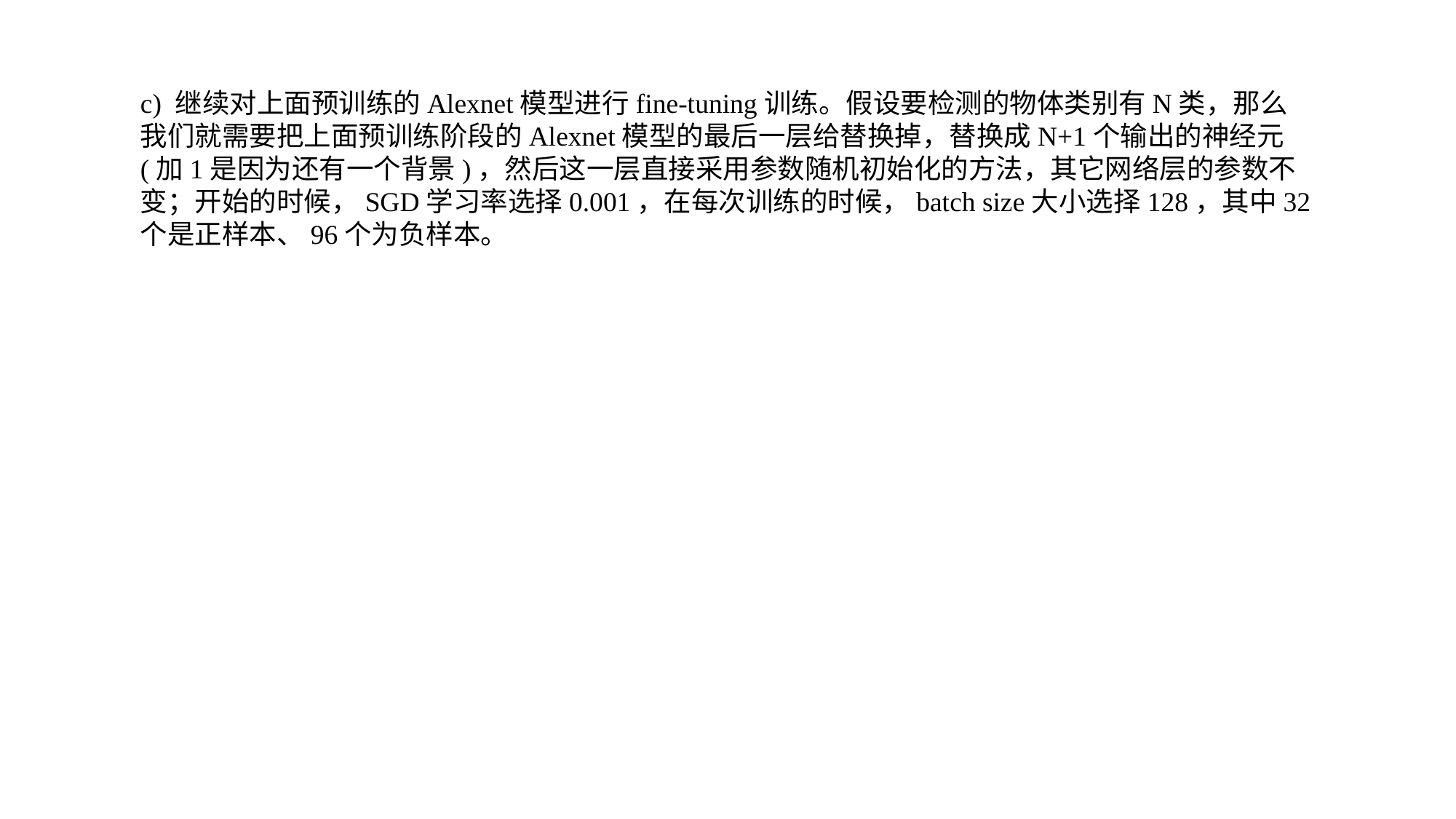

c) 继续对上面预训练的Alexnet模型进行fine-tuning训练。假设要检测的物体类别有N类，那么我们就需要把上面预训练阶段的Alexnet模型的最后一层给替换掉，替换成N+1个输出的神经元(加1是因为还有一个背景)，然后这一层直接采用参数随机初始化的方法，其它网络层的参数不变；开始的时候，SGD学习率选择0.001，在每次训练的时候，batch size大小选择128，其中32个是正样本、96个为负样本。